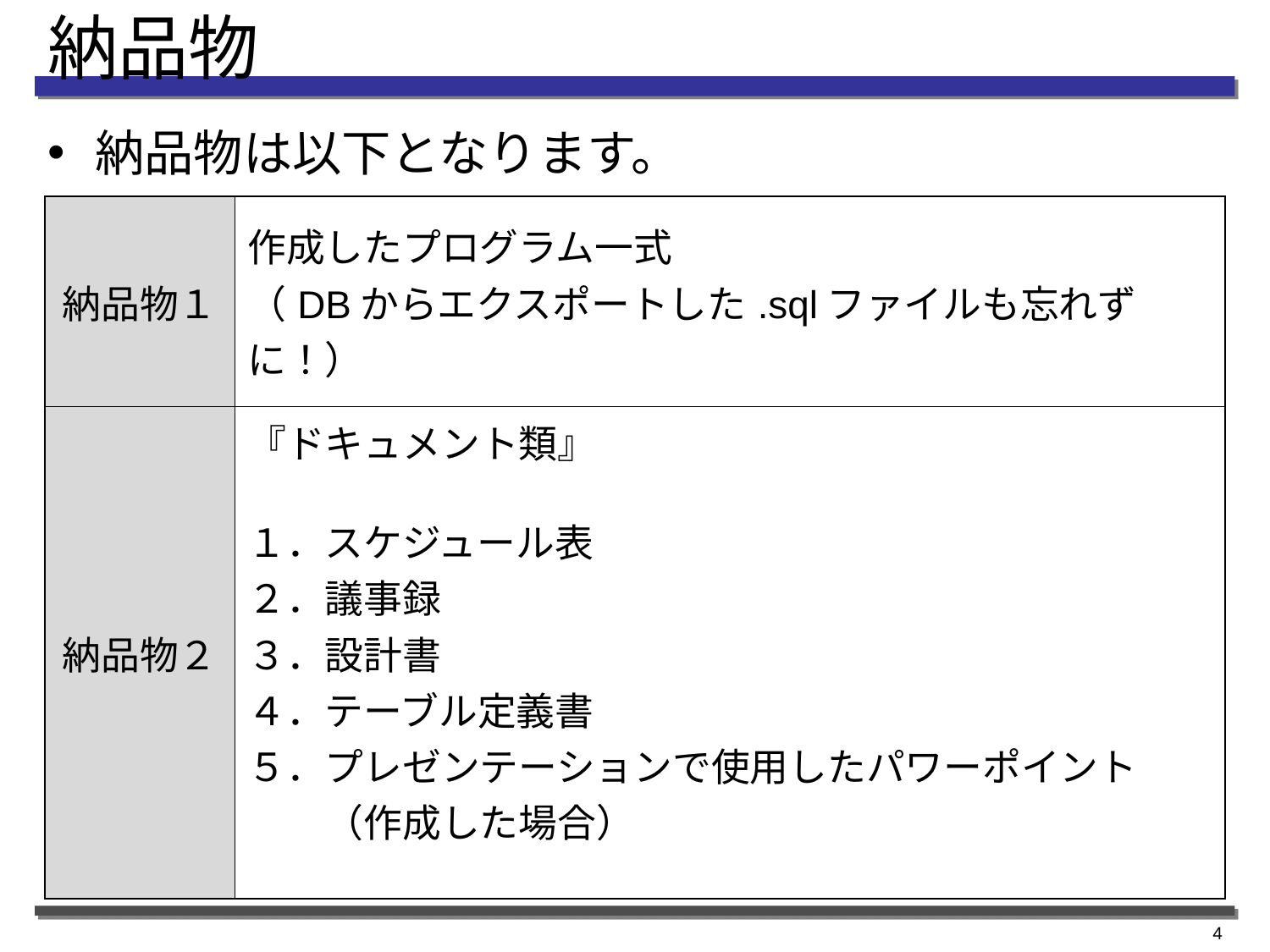

# 納品物
納品物は以下となります。
| 納品物１ | 作成したプログラム一式 （DBからエクスポートした.sqlファイルも忘れずに！） |
| --- | --- |
| 納品物２ | 『ドキュメント類』 １．スケジュール表 ２．議事録 ３．設計書 ４．テーブル定義書 ５．プレゼンテーションで使用したパワーポイント 　　（作成した場合） |
4